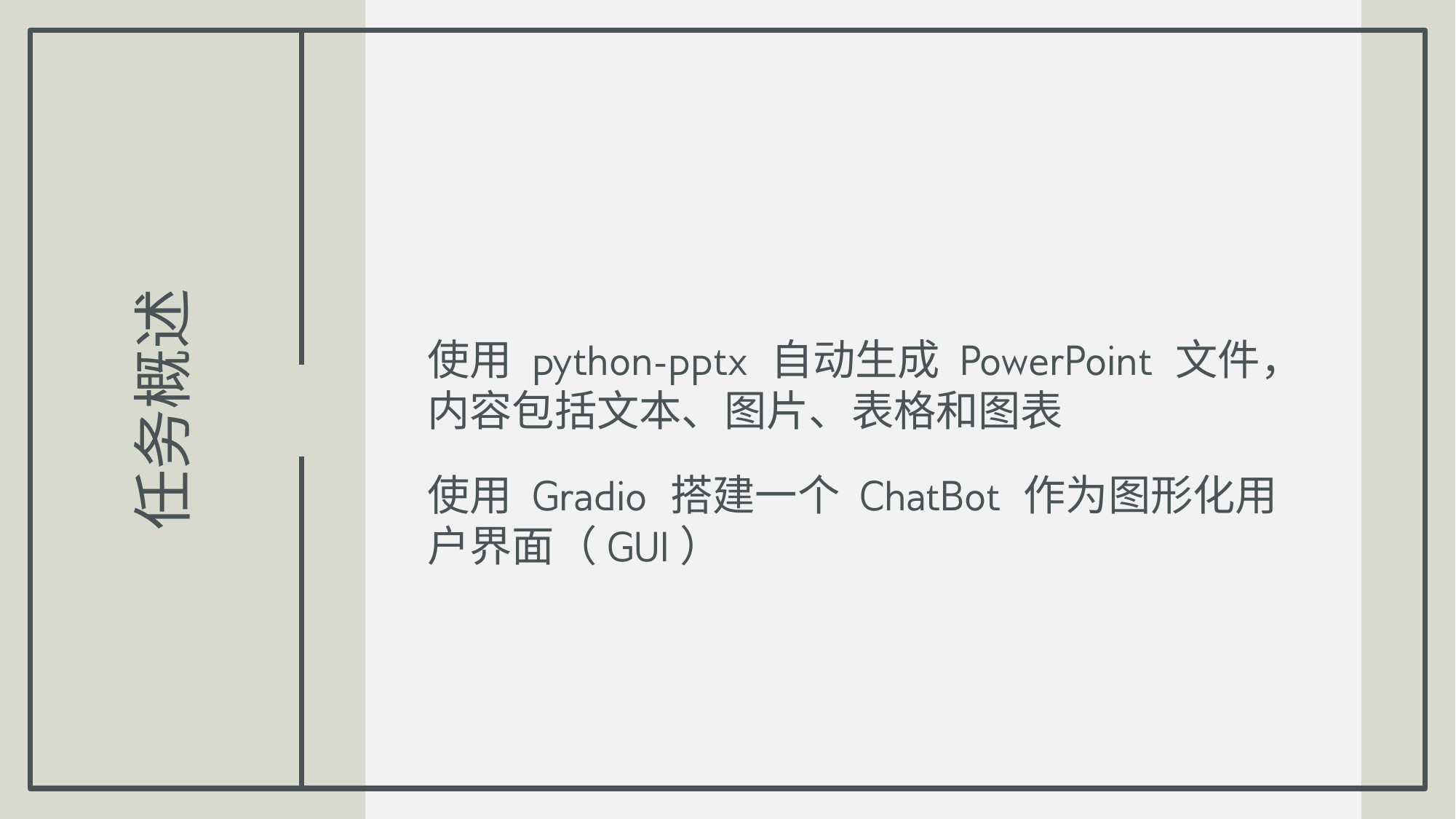

使用 python-pptx 自动生成 PowerPoint 文件，内容包括文本、图片、表格和图表
使用 Gradio 搭建一个 ChatBot 作为图形化用户界面（GUI）
# 任务概述